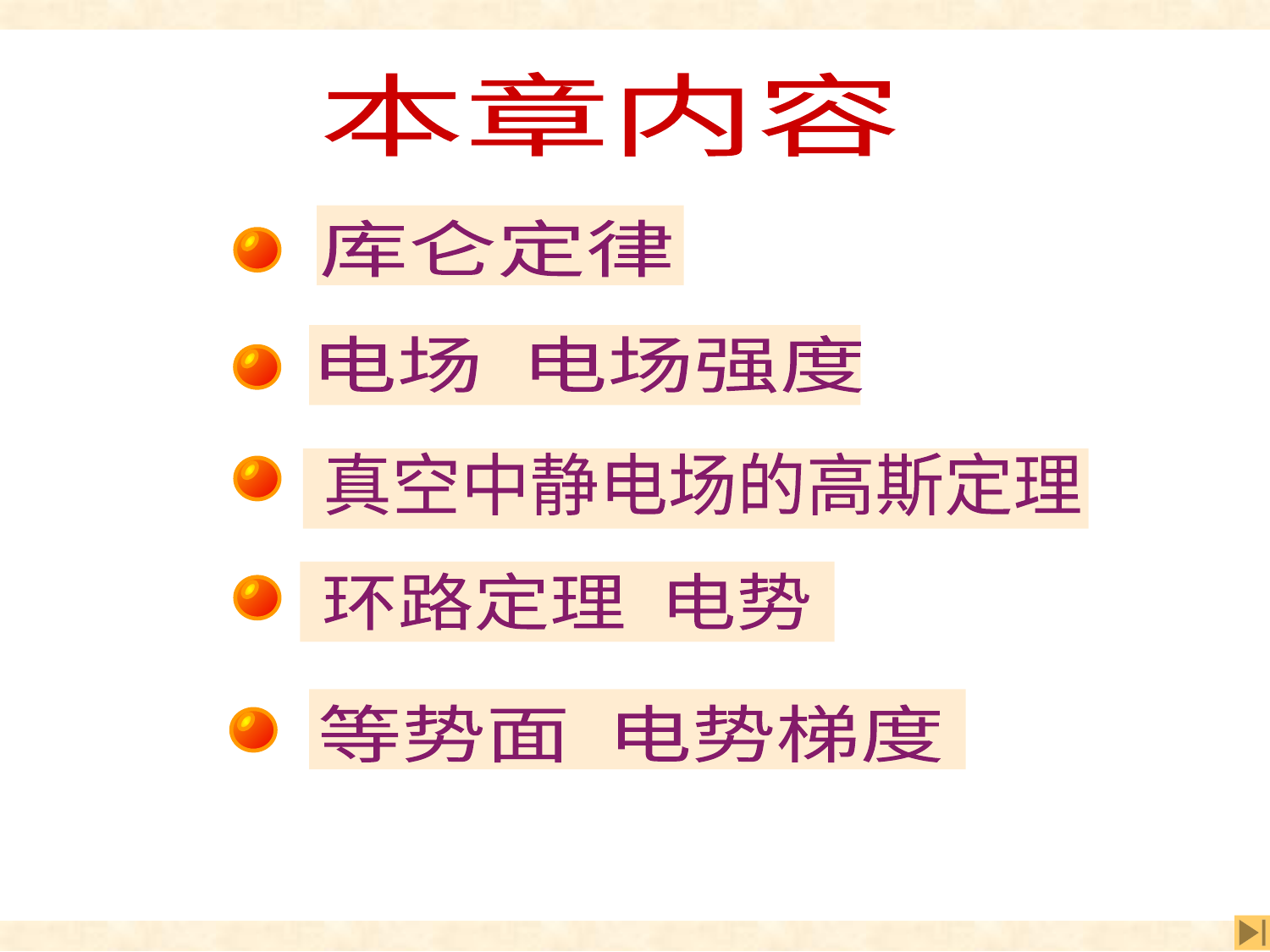

本章内容
本章内容

库仑定律

电场  电场强度

真空中静电场的高斯定理

环路定理  电势

等势面  电势梯度